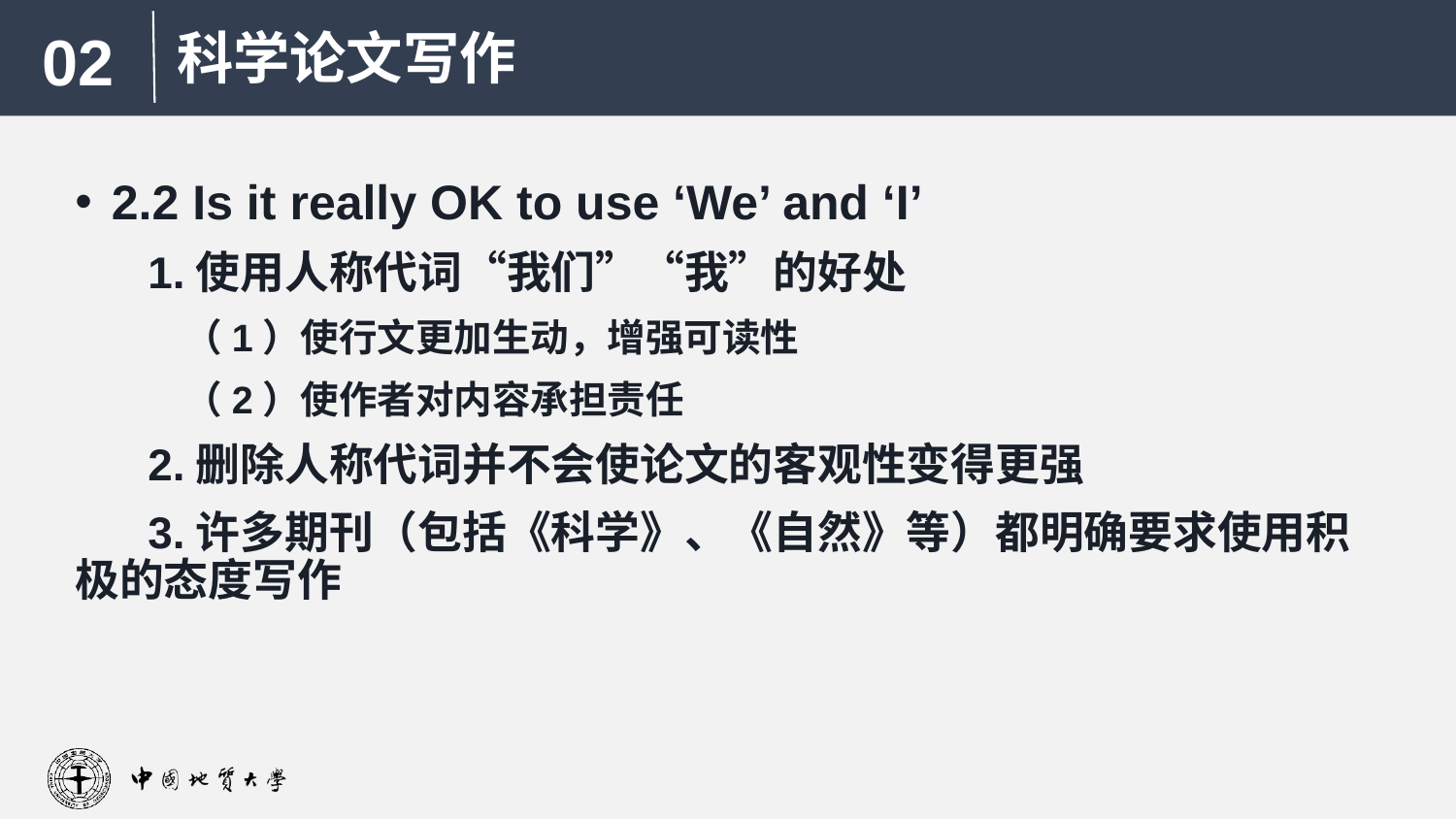

科学论文写作
02
2.2 Is it really OK to use ‘We’ and ‘I’
1.使用人称代词“我们”“我”的好处
（1）使行文更加生动，增强可读性
（2）使作者对内容承担责任
2.删除人称代词并不会使论文的客观性变得更强
3.许多期刊（包括《科学》、《自然》等）都明确要求使用积极的态度写作
13